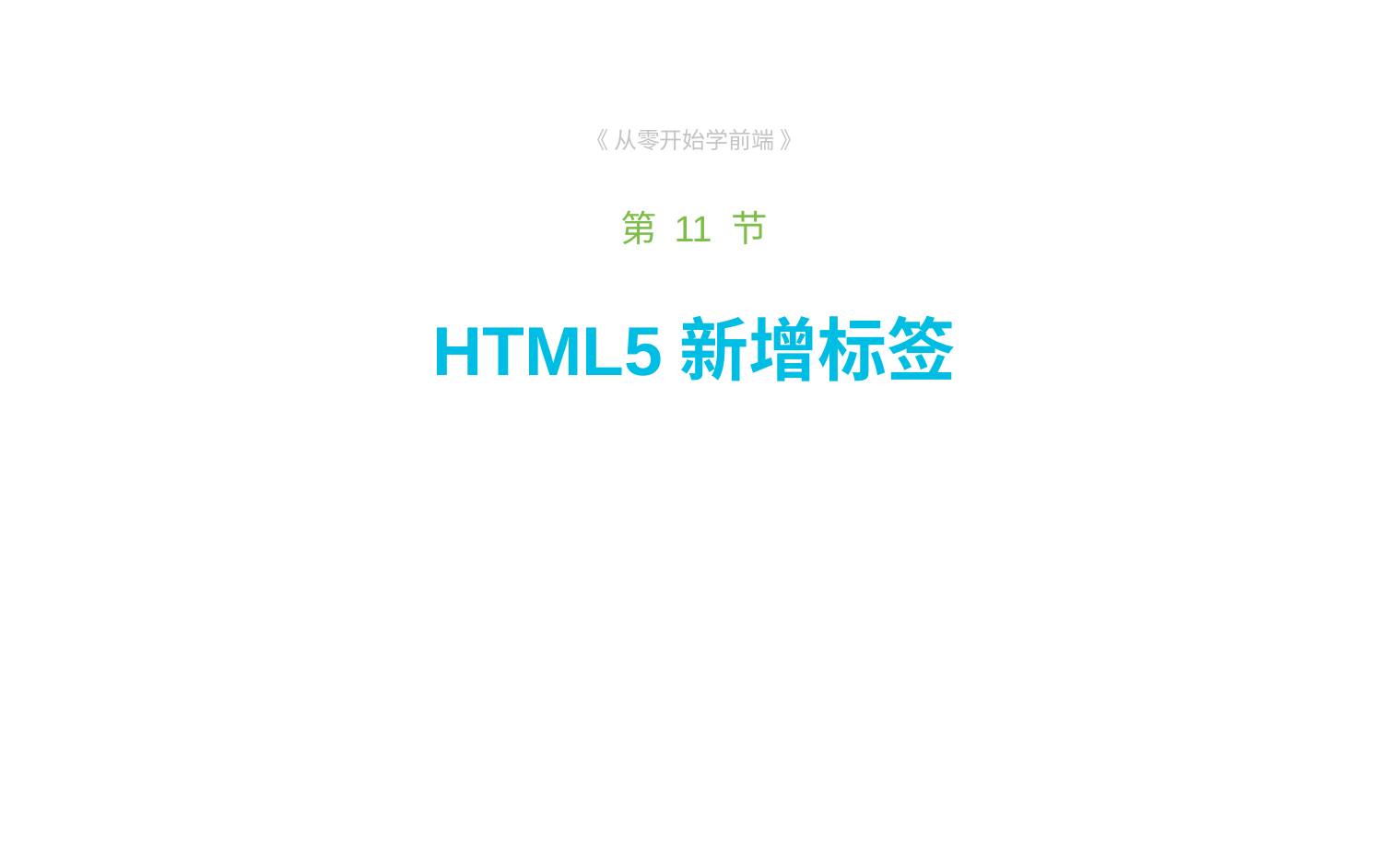

《 从零开始学前端 》
第 11 节
# HTML5新增标签